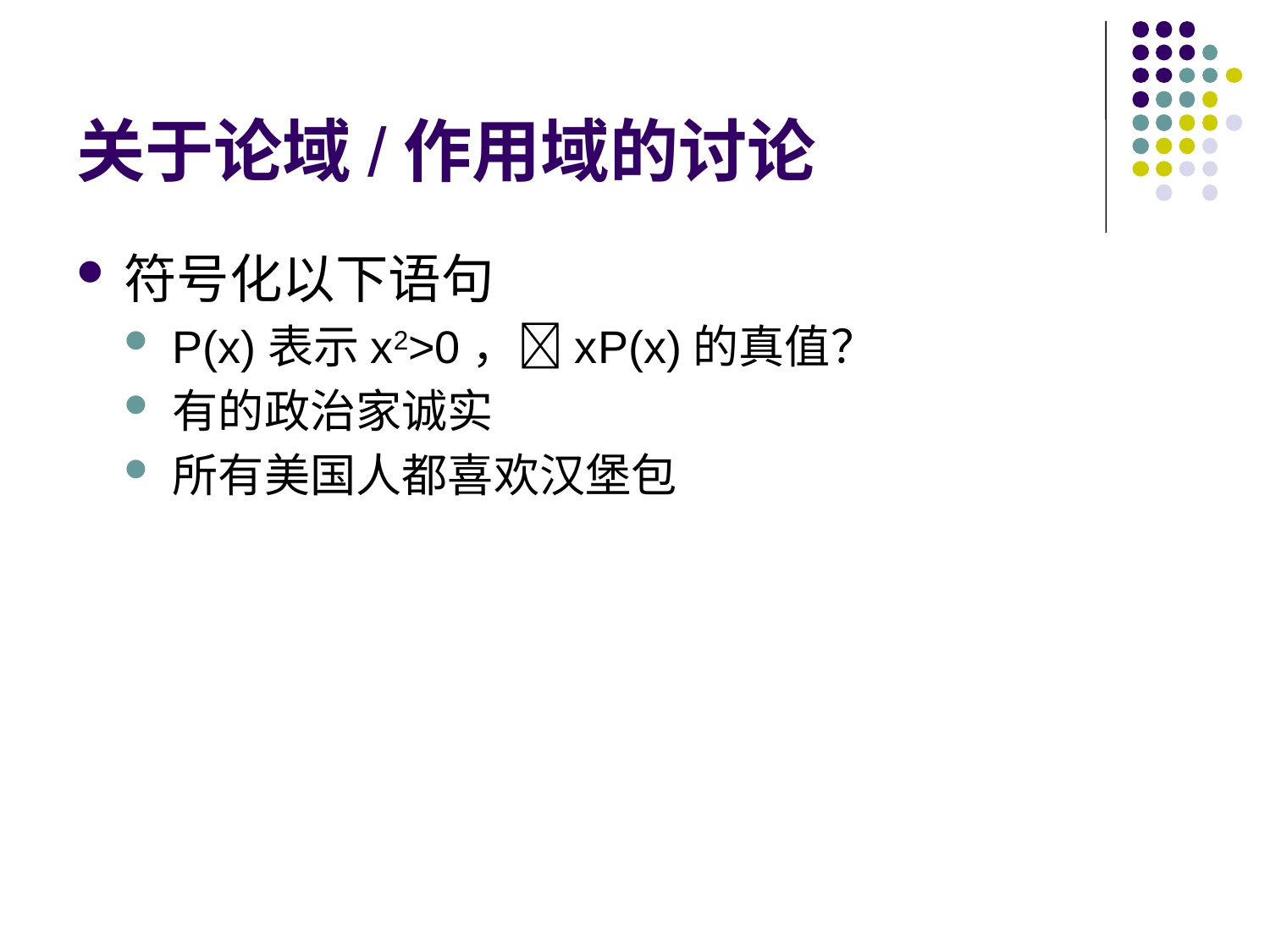

# 关于论域/作用域的讨论
符号化以下语句
P(x)表示x2>0，∀xP(x)的真值？
有的政治家诚实
所有美国人都喜欢汉堡包